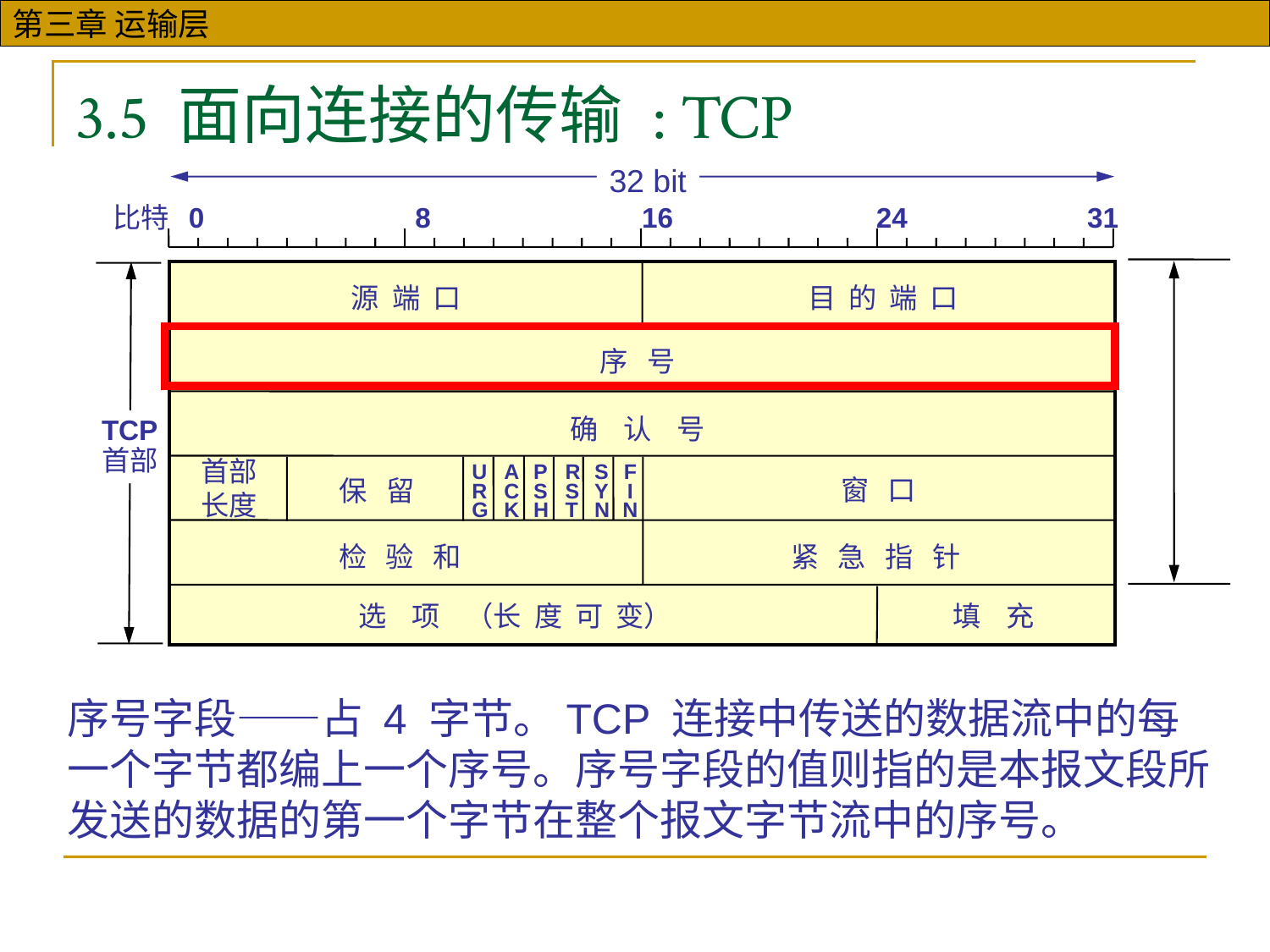

# 3.5 面向连接的传输 : TCP
32 bit

比特  0                           8                           16                          24                       31

源  端  口
目  的  端  口

序   号

确    认    号
TCP
首部
首部
长度

U
R
G
A
C
K
P
S
H
R
S
T
S
Y
N
F
I
N
窗   口
保   留

检   验   和
紧   急   指   针

选    项    （长  度  可  变）
填    充

序号字段——占 4 字节。TCP 连接中传送的数据流中的每一个字节都编上一个序号。序号字段的值则指的是本报文段所发送的数据的第一个字节在整个报文字节流中的序号。
65